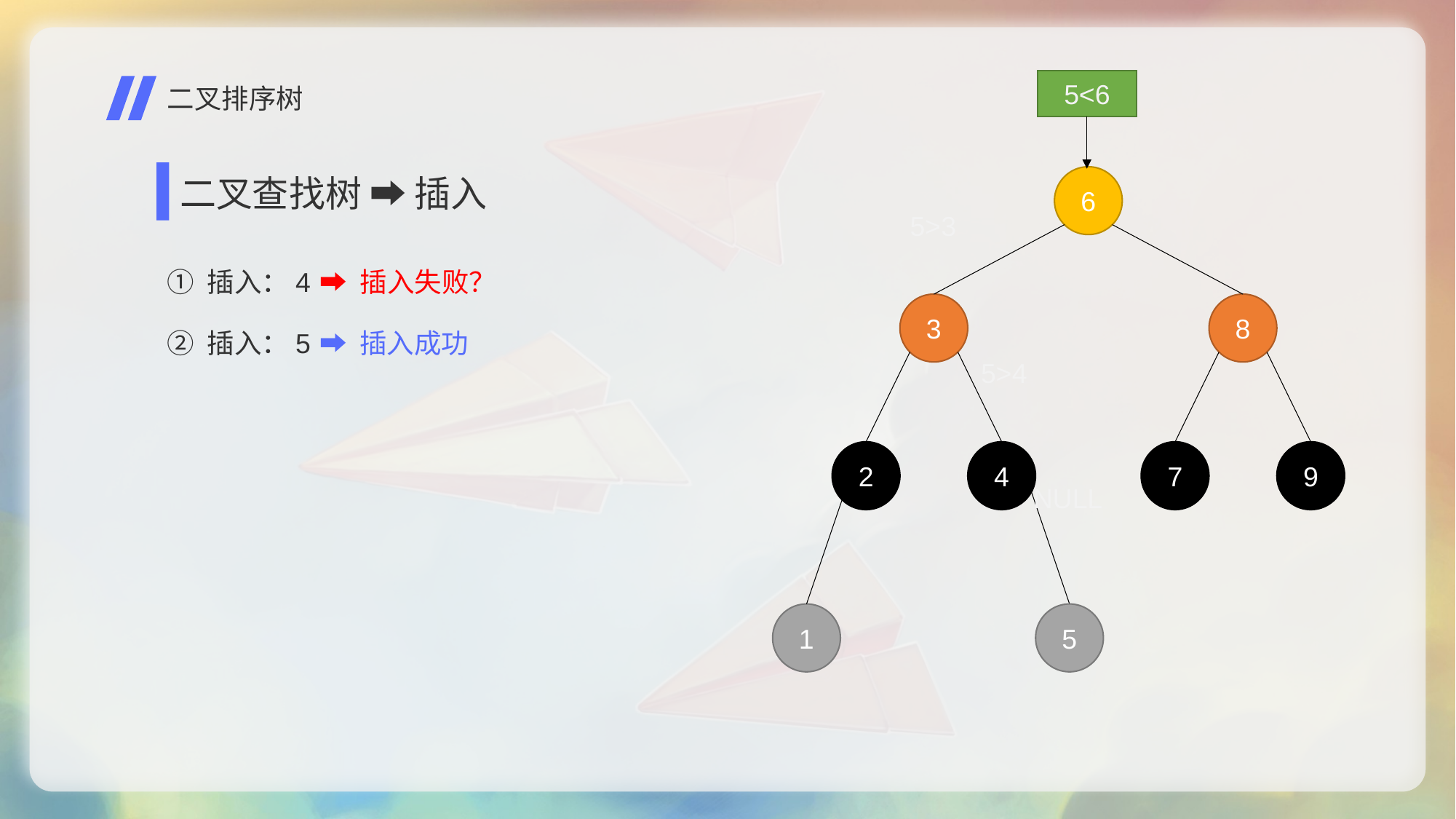

5<6

二叉排序树

二叉查找树 ➡ 插入
6
3
8
2
9
4
7
1
5>3
① 插入：4
➡ 插入失败？
② 插入：5
➡ 插入成功
5>4
NULL
5